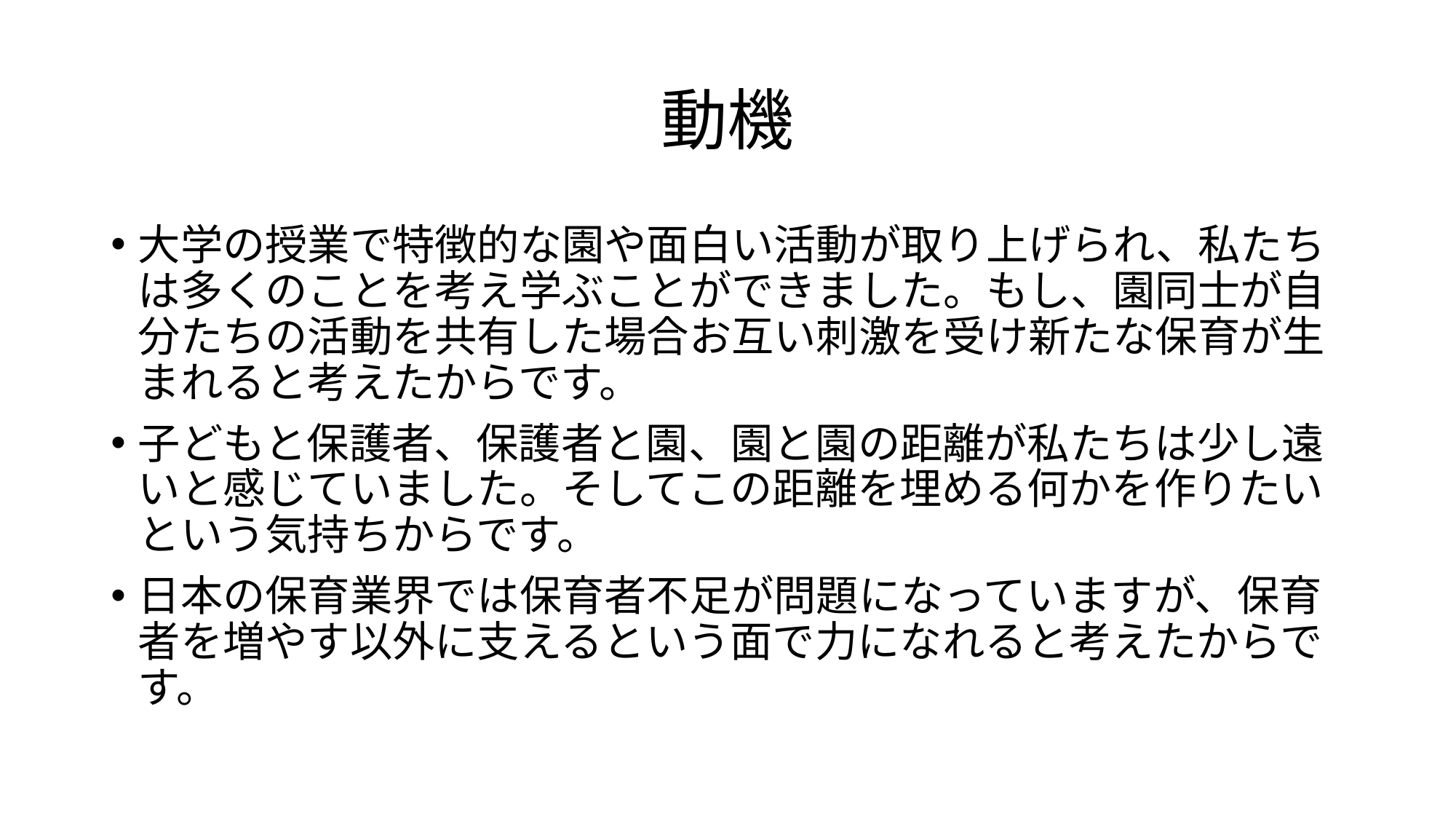

# 動機
大学の授業で特徴的な園や面白い活動が取り上げられ、私たちは多くのことを考え学ぶことができました。もし、園同士が自分たちの活動を共有した場合お互い刺激を受け新たな保育が生まれると考えたからです。
子どもと保護者、保護者と園、園と園の距離が私たちは少し遠いと感じていました。そしてこの距離を埋める何かを作りたいという気持ちからです。
日本の保育業界では保育者不足が問題になっていますが、保育者を増やす以外に支えるという面で力になれると考えたからです。